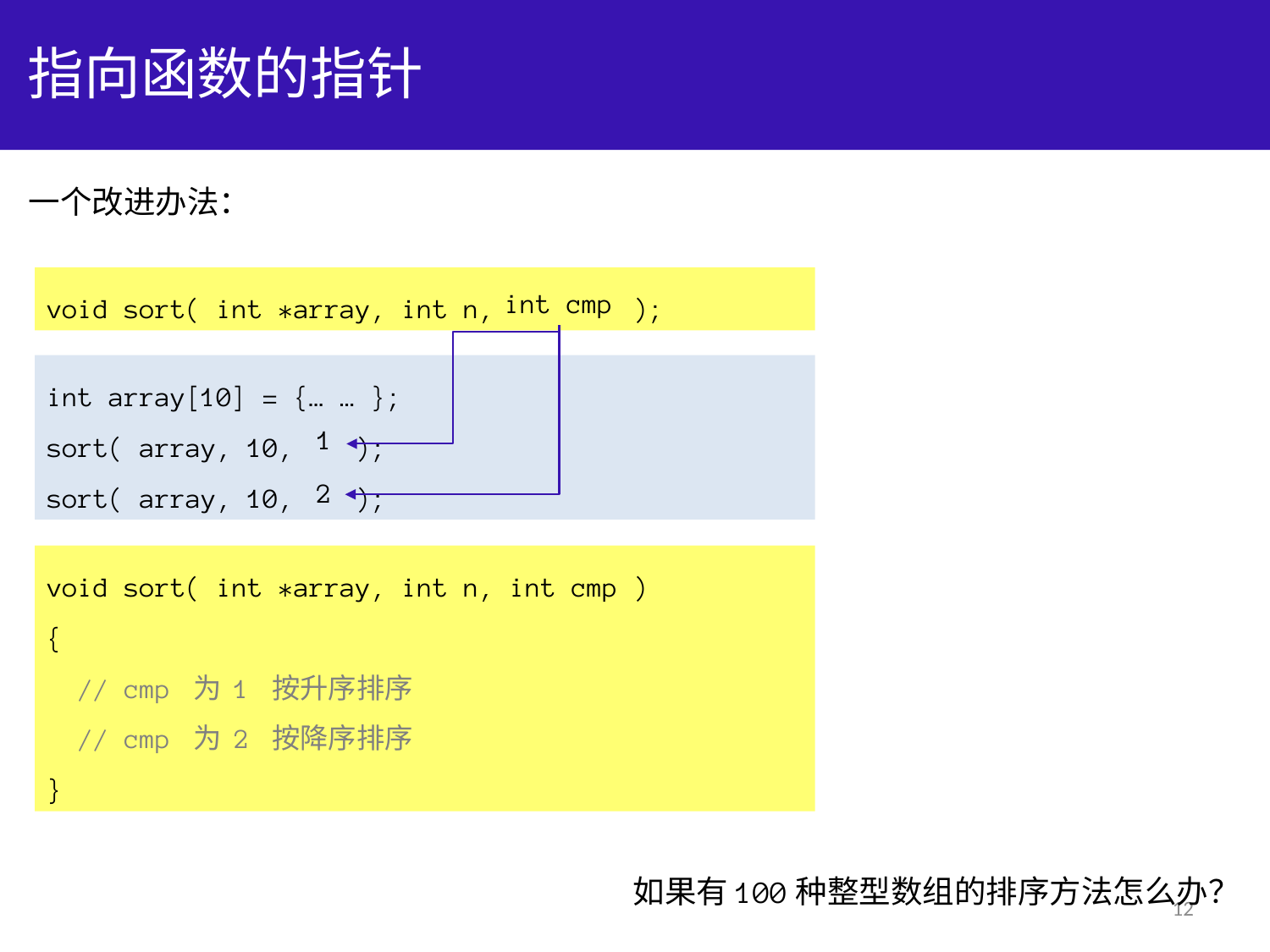

# 指向函数的指针
一个改进办法：
void sort( int *array, int n,         );
int cmp
int array[10] = {… … };
sort( array, 10,    );
sort( array, 10,    );
1
2
void sort( int *array, int n, int cmp )
{
  // cmp 为 1 按升序排序
  // cmp 为 2 按降序排序
}
如果有100种整型数组的排序方法怎么办？
12